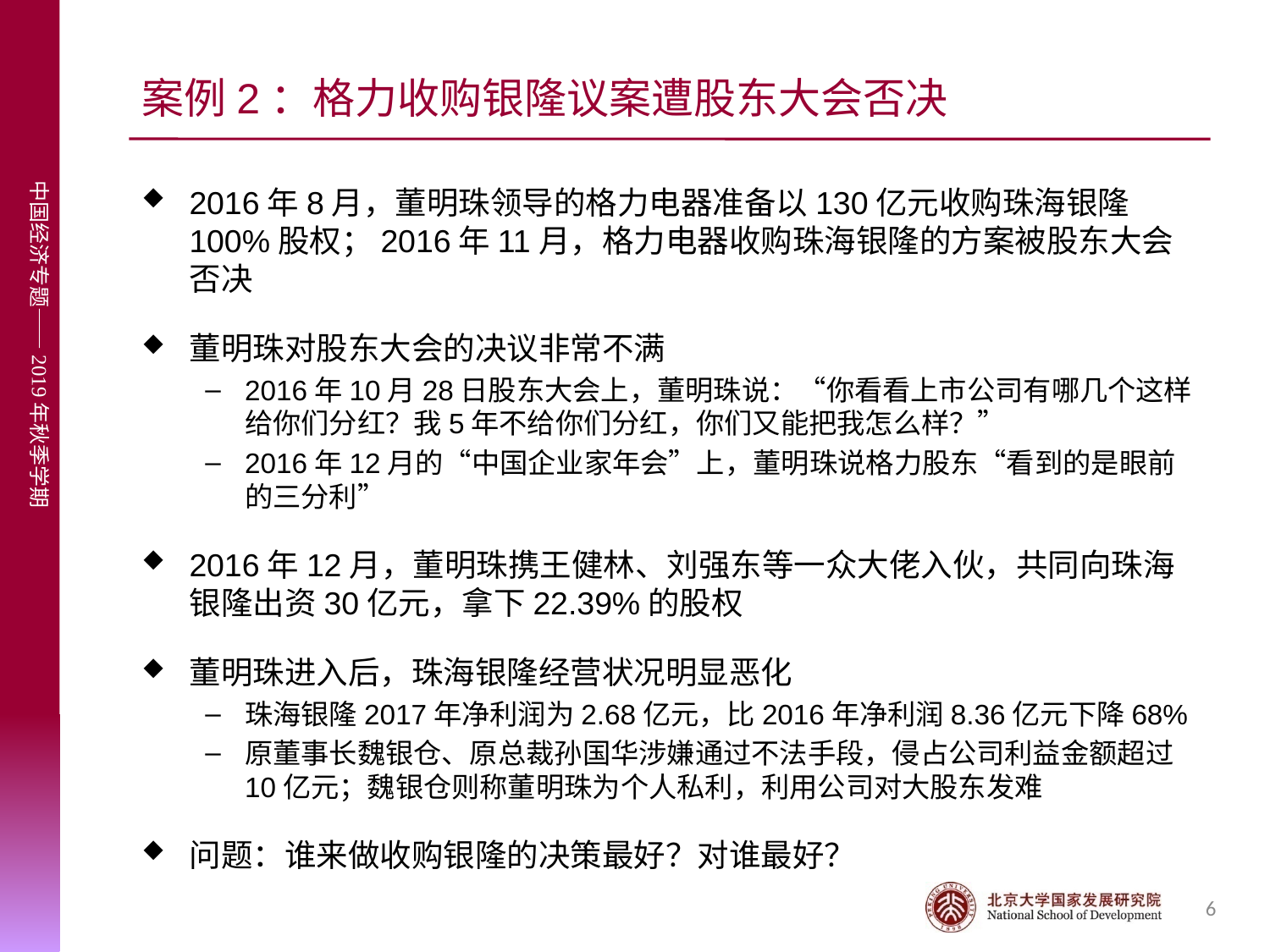

# 案例2：格力收购银隆议案遭股东大会否决
2016年8月，董明珠领导的格力电器准备以130亿元收购珠海银隆100%股权；2016年11月，格力电器收购珠海银隆的方案被股东大会否决
董明珠对股东大会的决议非常不满
2016年10月28日股东大会上，董明珠说：“你看看上市公司有哪几个这样给你们分红？我5年不给你们分红，你们又能把我怎么样？”
2016年12月的“中国企业家年会”上，董明珠说格力股东“看到的是眼前的三分利”
2016年12月，董明珠携王健林、刘强东等一众大佬入伙，共同向珠海银隆出资30亿元，拿下22.39%的股权
董明珠进入后，珠海银隆经营状况明显恶化
珠海银隆2017年净利润为2.68亿元，比2016年净利润8.36亿元下降68%
原董事长魏银仓、原总裁孙国华涉嫌通过不法手段，侵占公司利益金额超过10亿元；魏银仓则称董明珠为个人私利，利用公司对大股东发难
问题：谁来做收购银隆的决策最好？对谁最好？
6